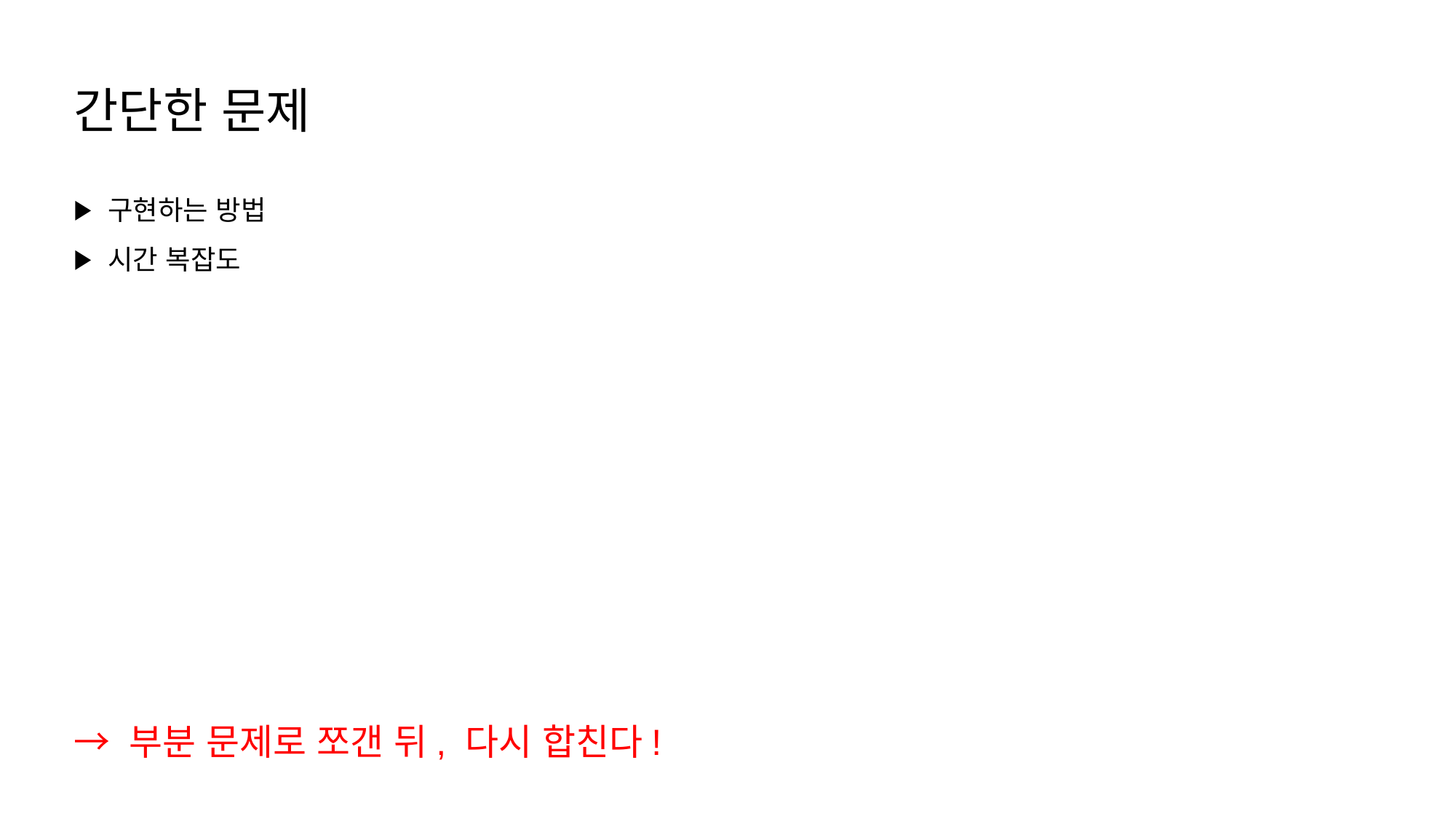

간단한 문제
구현하는 방법
시간 복잡도
→ 부분 문제로 쪼갠 뒤, 다시 합친다!